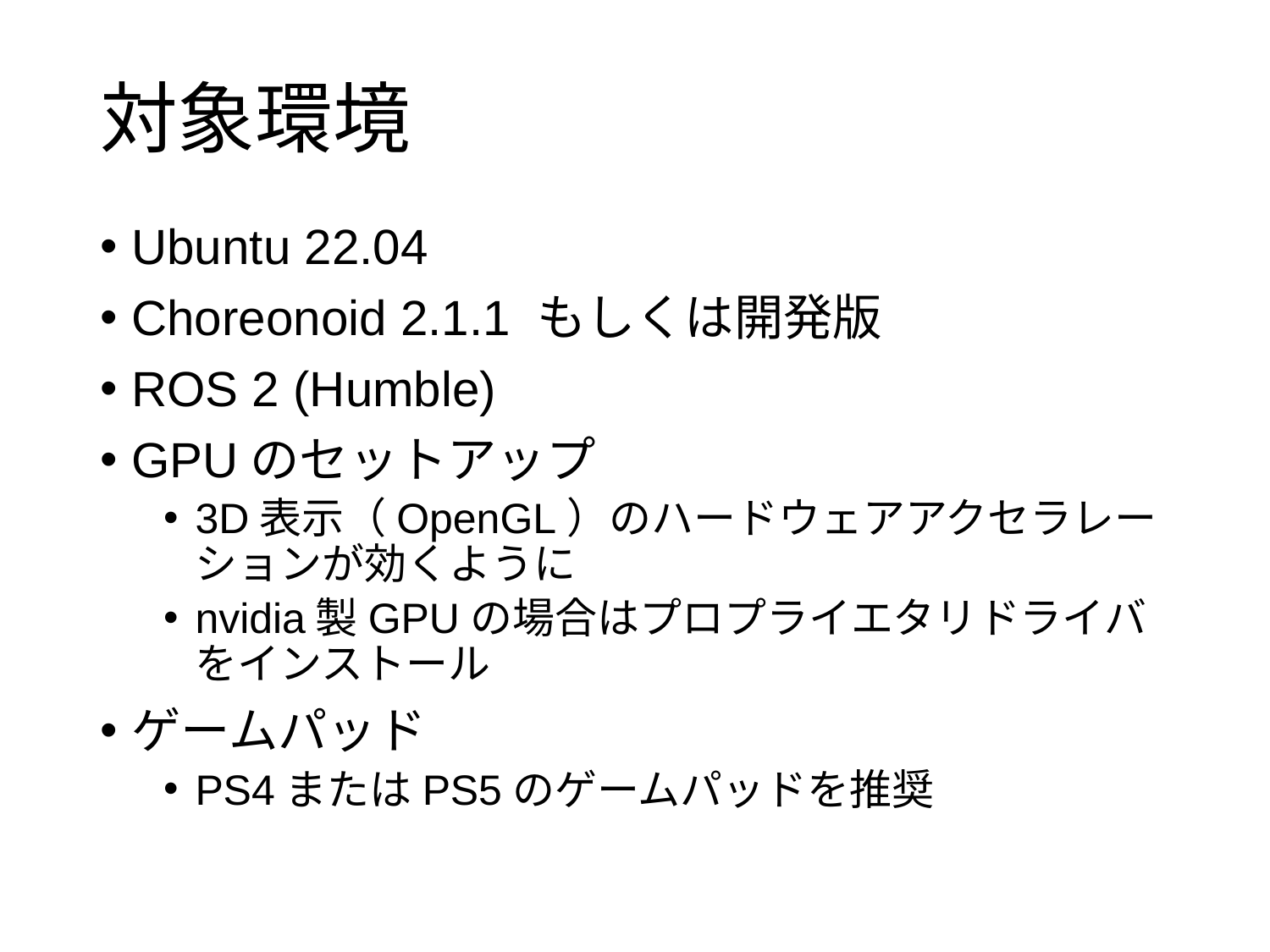

# 対象環境
Ubuntu 22.04
Choreonoid 2.1.1 もしくは開発版
ROS 2 (Humble)
GPUのセットアップ
3D表示（OpenGL）のハードウェアアクセラレーションが効くように
nvidia製GPUの場合はプロプライエタリドライバをインストール
ゲームパッド
PS4またはPS5のゲームパッドを推奨